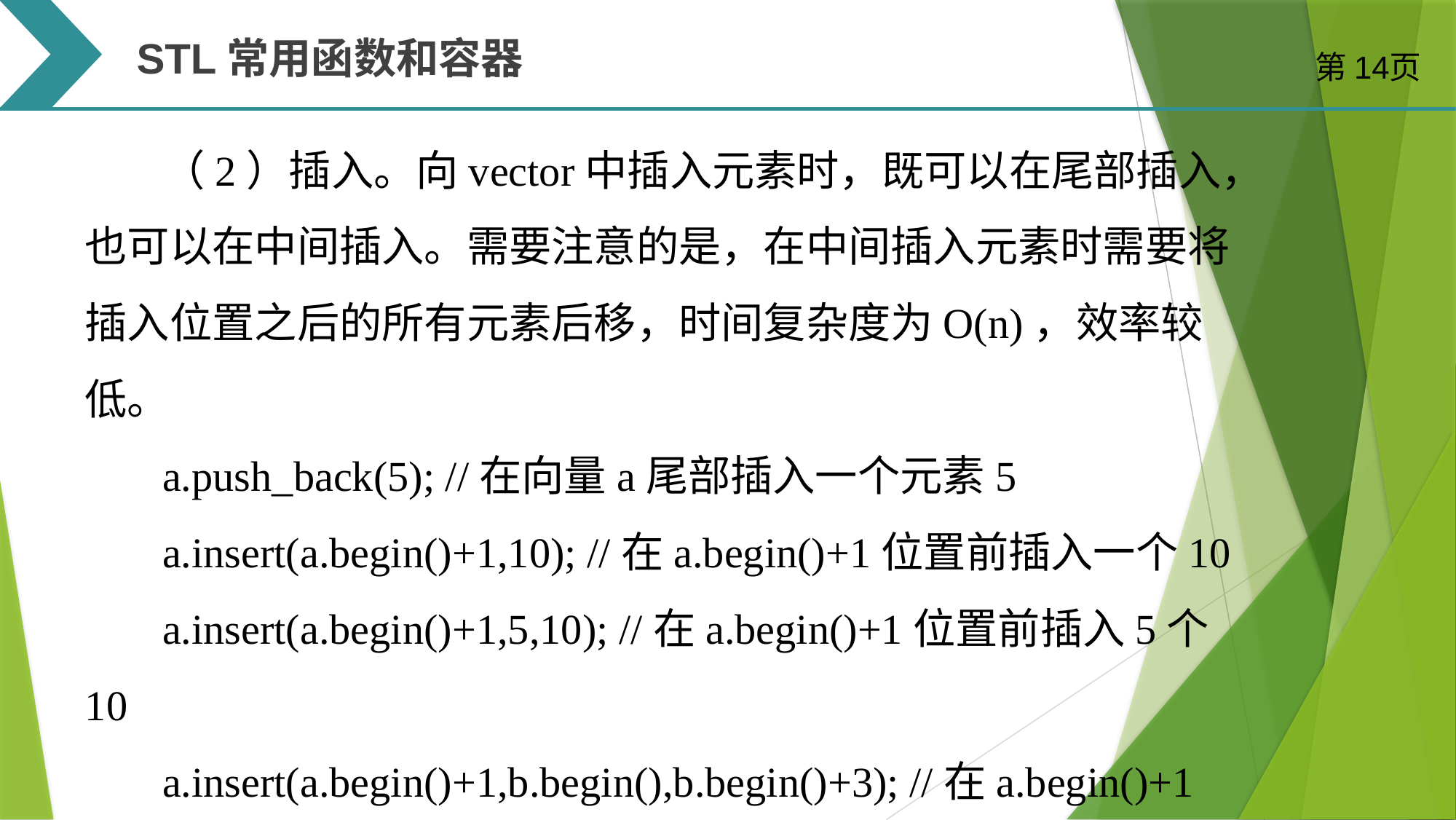

STL常用函数和容器
第14页
（2）插入。向vector中插入元素时，既可以在尾部插入，也可以在中间插入。需要注意的是，在中间插入元素时需要将插入位置之后的所有元素后移，时间复杂度为O(n)，效率较低。
a.push_back(5); //在向量a尾部插入一个元素5
a.insert(a.begin()+1,10); //在a.begin()+1位置前插入一个10
a.insert(a.begin()+1,5,10); //在a.begin()+1位置前插入5个10
a.insert(a.begin()+1,b.begin(),b.begin()+3); //在a.begin()+1位置前插入b向量的前三个元素